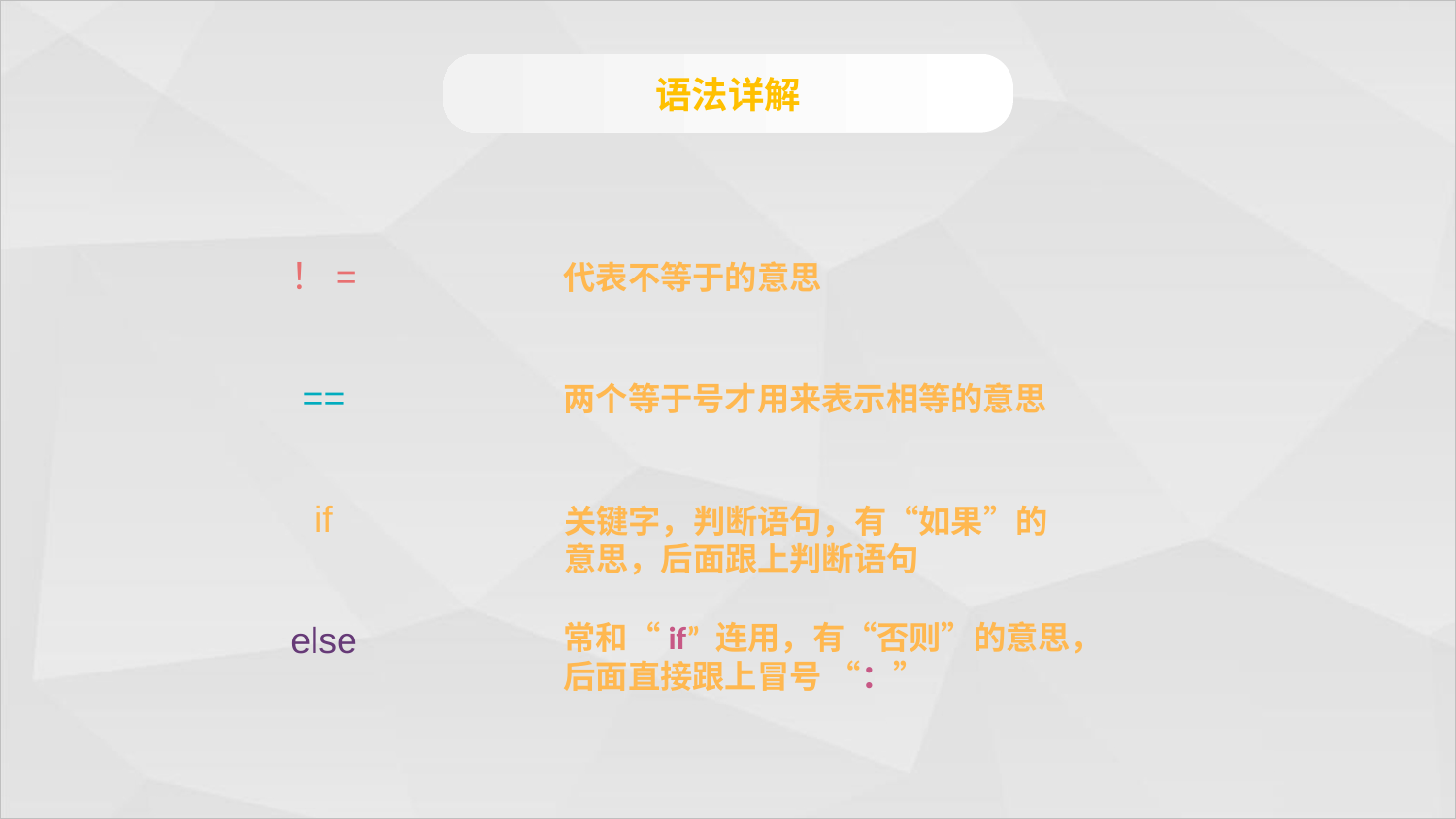

语法详解
！=
代表不等于的意思
==
两个等于号才用来表示相等的意思
if
关键字，判断语句，有“如果”的意思，后面跟上判断语句
else
常和“if” 连用，有“否则”的意思，后面直接跟上冒号 “：”